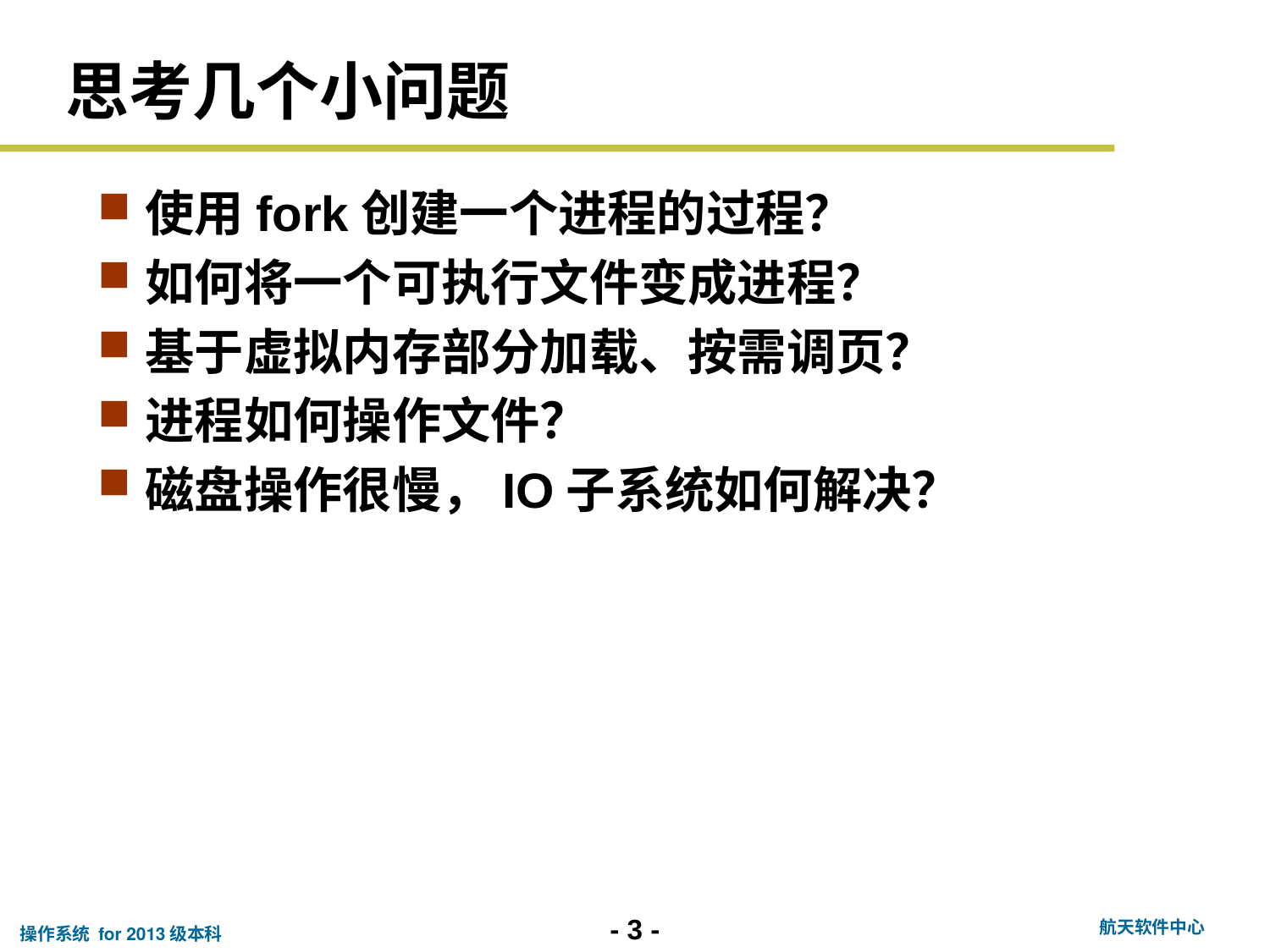

# 思考几个小问题
使用fork创建一个进程的过程？
如何将一个可执行文件变成进程？
基于虚拟内存部分加载、按需调页？
进程如何操作文件？
磁盘操作很慢，IO子系统如何解决？